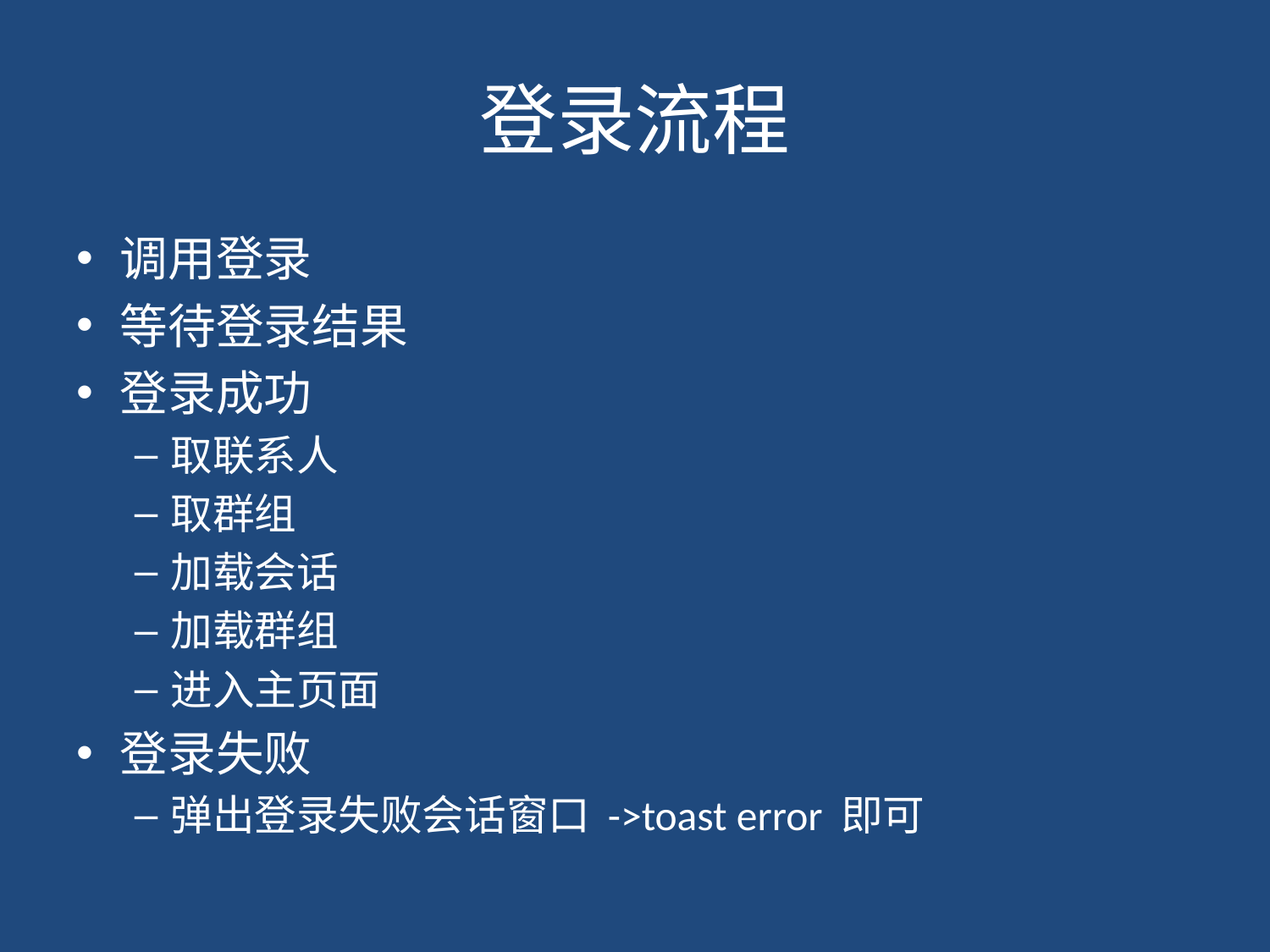

# 登录流程
调用登录
等待登录结果
登录成功
取联系人
取群组
加载会话
加载群组
进入主页面
登录失败
弹出登录失败会话窗口 ->toast error 即可